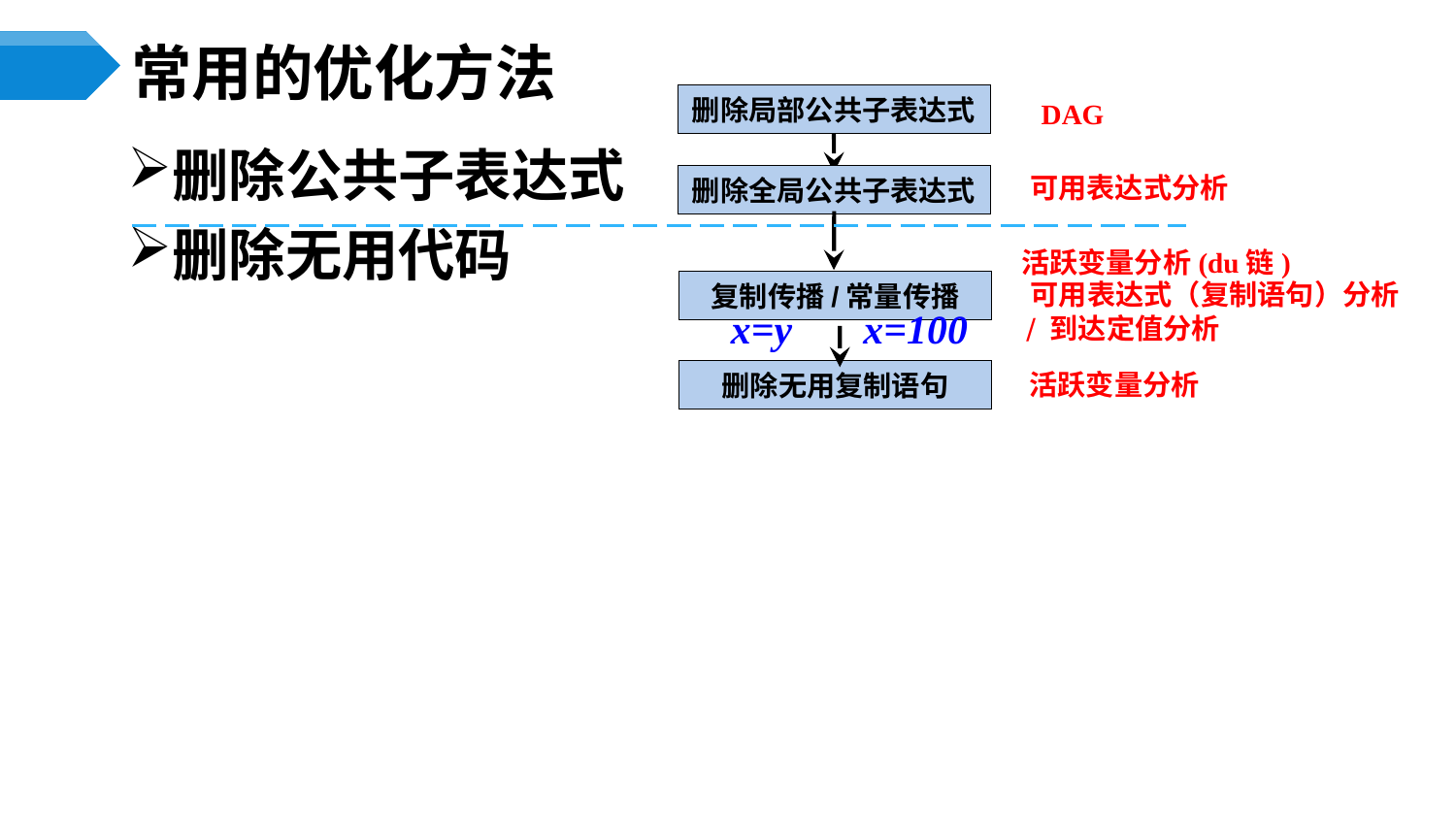

# 常用的优化方法
删除局部公共子表达式
DAG

删除公共子表达式
删除无用代码

可用表达式分析
删除全局公共子表达式

活跃变量分析(du链)
可用表达式（复制语句）分析
复制传播/常量传播
x=y       x=100
/到达定值分析

活跃变量分析
删除无用复制语句